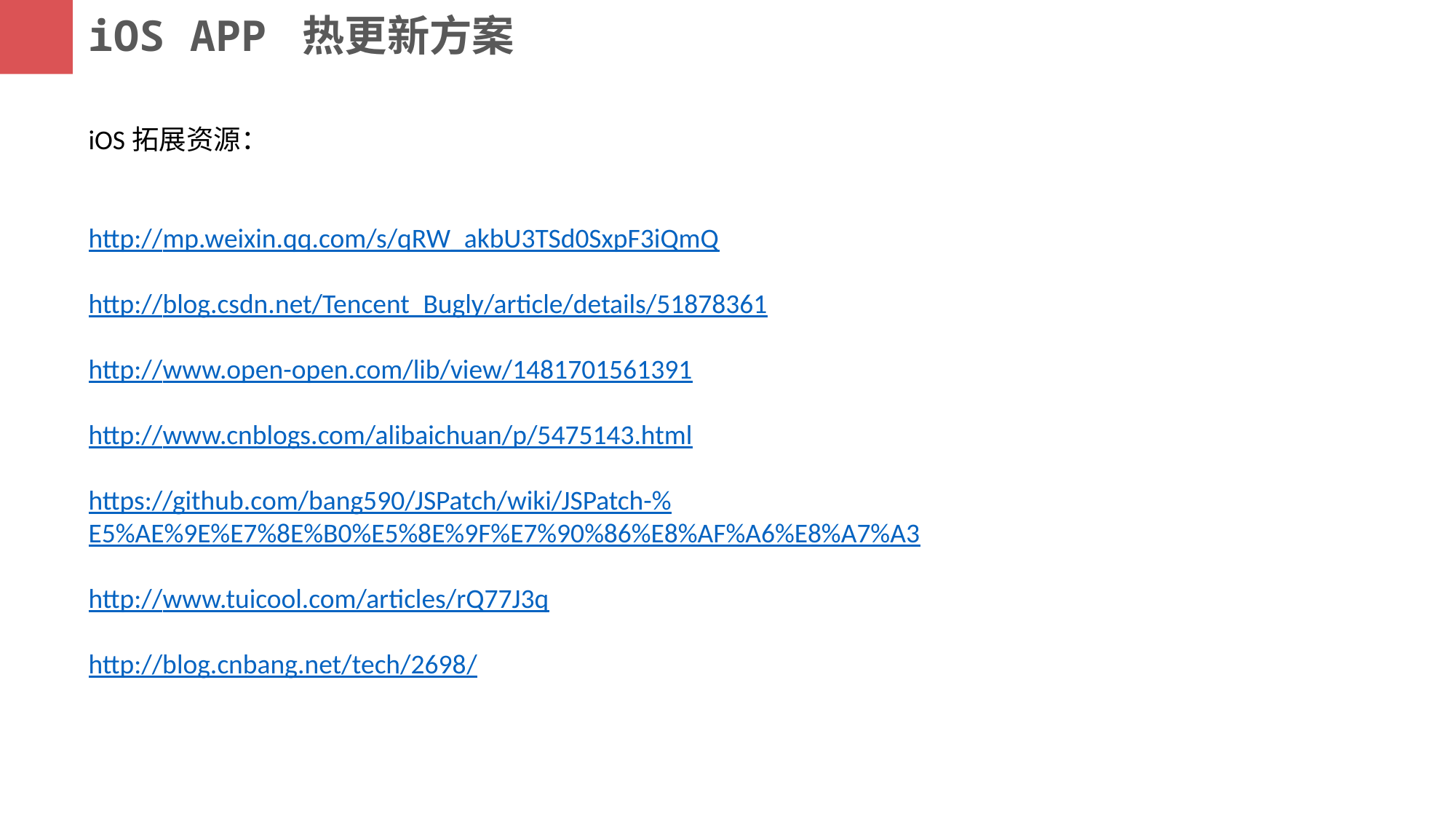

iOS APP 热更新方案

iOS拓展资源：

http://mp.weixin.qq.com/s/qRW_akbU3TSd0SxpF3iQmQ

http://blog.csdn.net/Tencent_Bugly/article/details/51878361

http://www.open-open.com/lib/view/1481701561391

http://www.cnblogs.com/alibaichuan/p/5475143.html

https://github.com/bang590/JSPatch/wiki/JSPatch-%E5%AE%9E%E7%8E%B0%E5%8E%9F%E7%90%86%E8%AF%A6%E8%A7%A3

http://www.tuicool.com/articles/rQ77J3q

http://blog.cnbang.net/tech/2698/